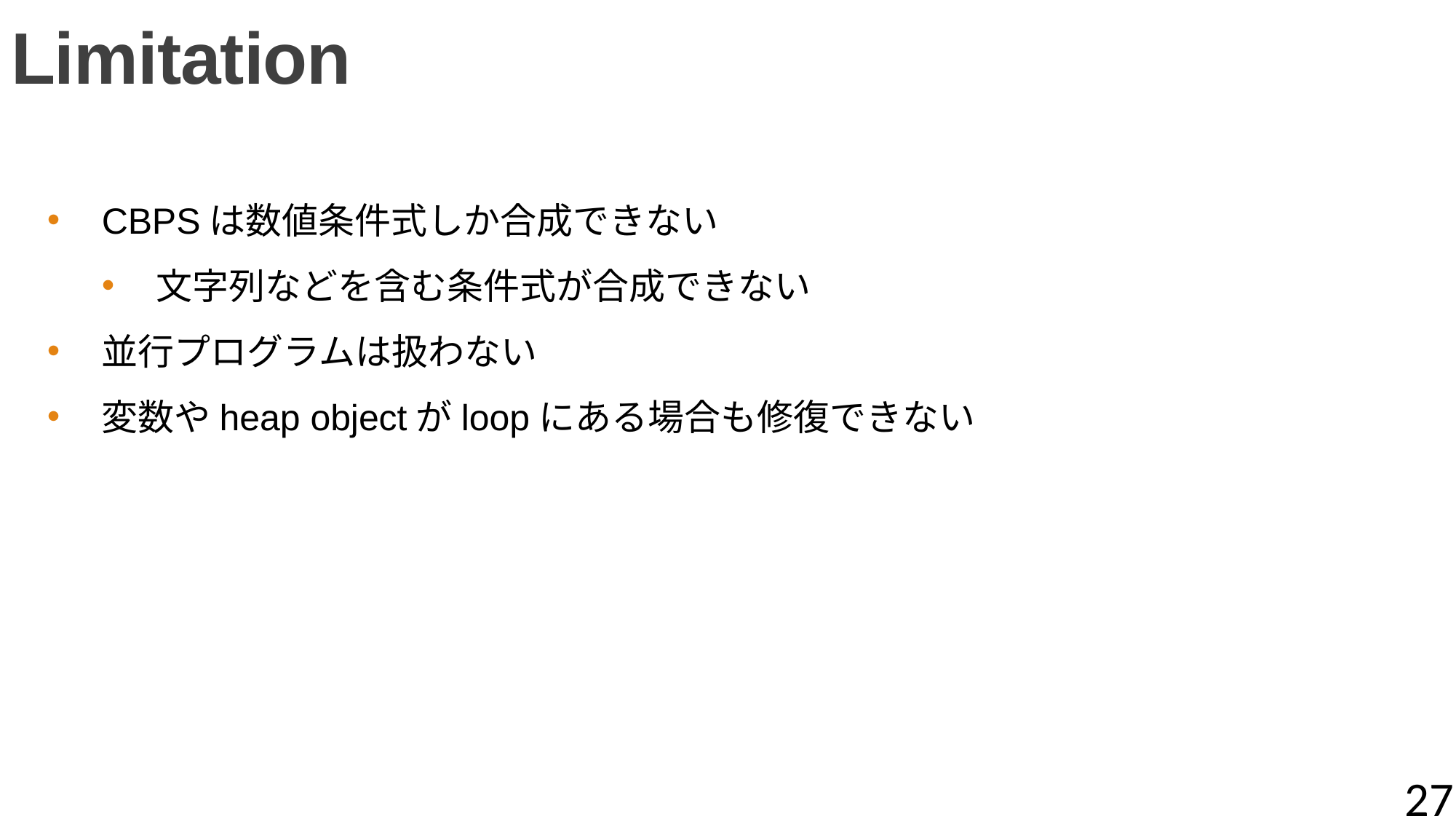

Limitation
CBPSは数値条件式しか合成できない
文字列などを含む条件式が合成できない
並行プログラムは扱わない
変数やheap objectがloopにある場合も修復できない

27